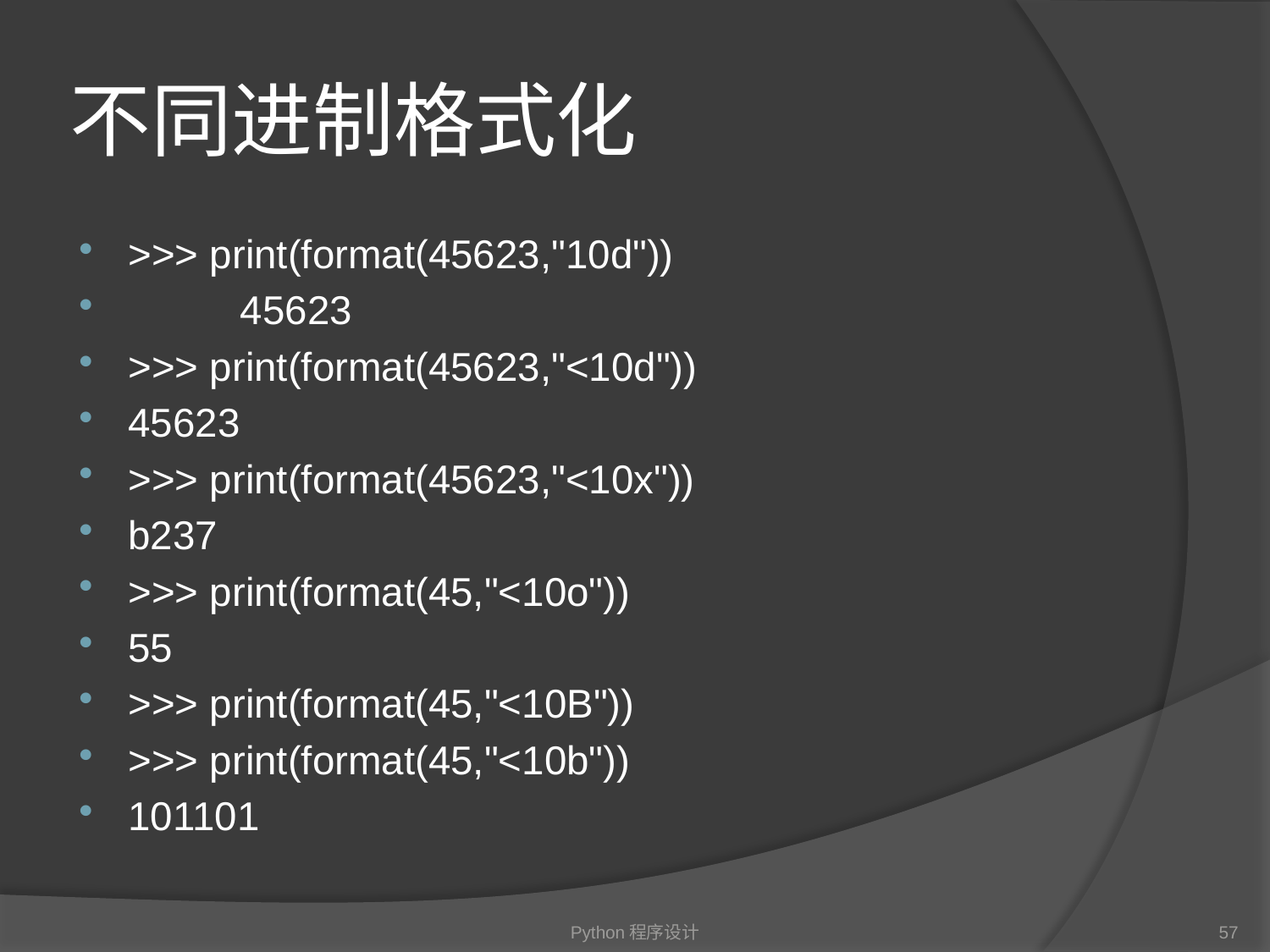

# 不同进制格式化
>>> print(format(45623,"10d"))
          45623
>>> print(format(45623,"<10d"))
45623
>>> print(format(45623,"<10x"))
b237
>>> print(format(45,"<10o"))
55
>>> print(format(45,"<10B"))
>>> print(format(45,"<10b"))
101101
Python程序设计
57